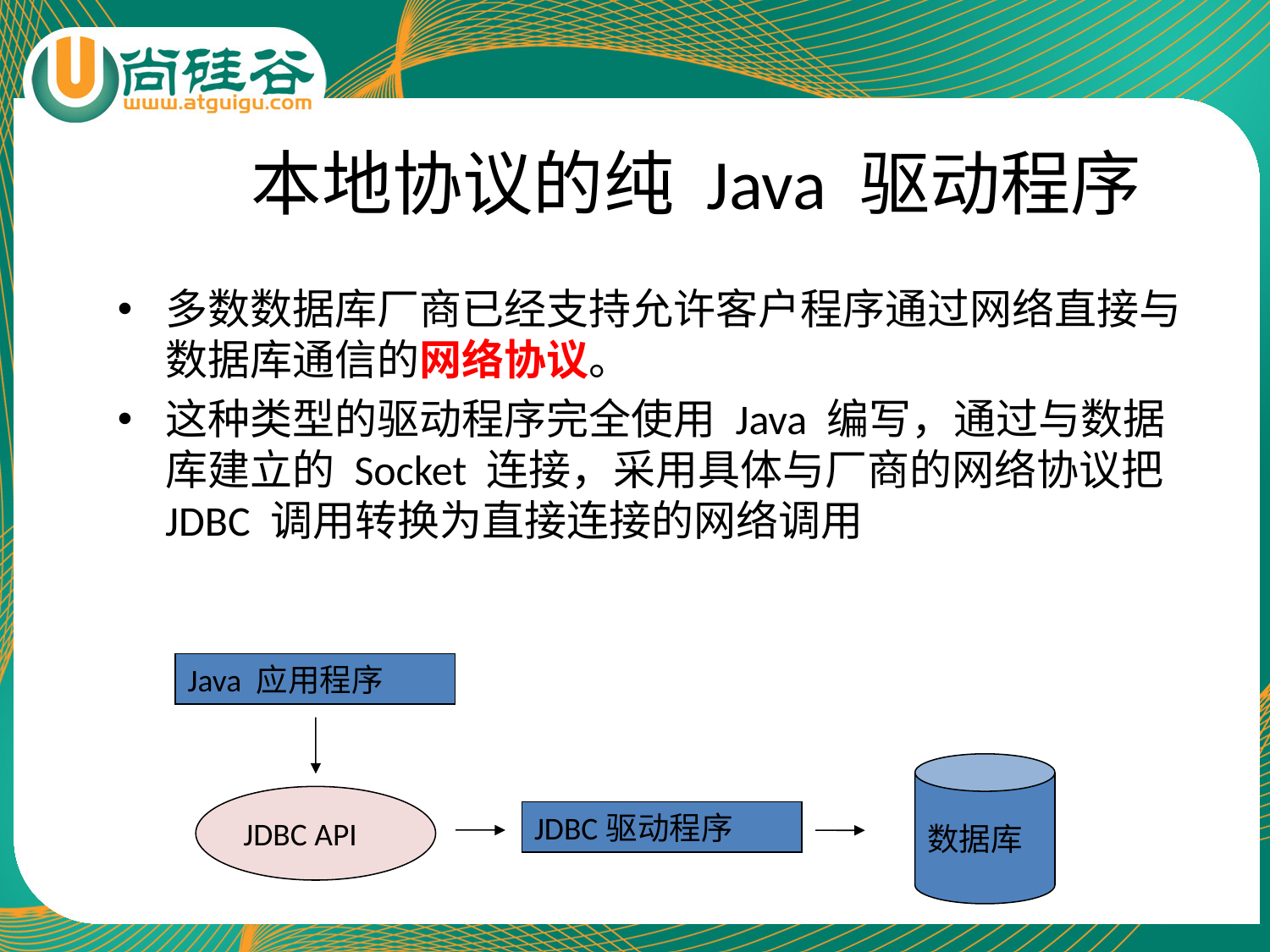

# 本地协议的纯 Java 驱动程序
多数数据库厂商已经支持允许客户程序通过网络直接与数据库通信的网络协议。
这种类型的驱动程序完全使用 Java 编写，通过与数据库建立的 Socket 连接，采用具体与厂商的网络协议把 JDBC 调用转换为直接连接的网络调用
Java 应用程序

数据库
JDBC API
JDBC驱动程序